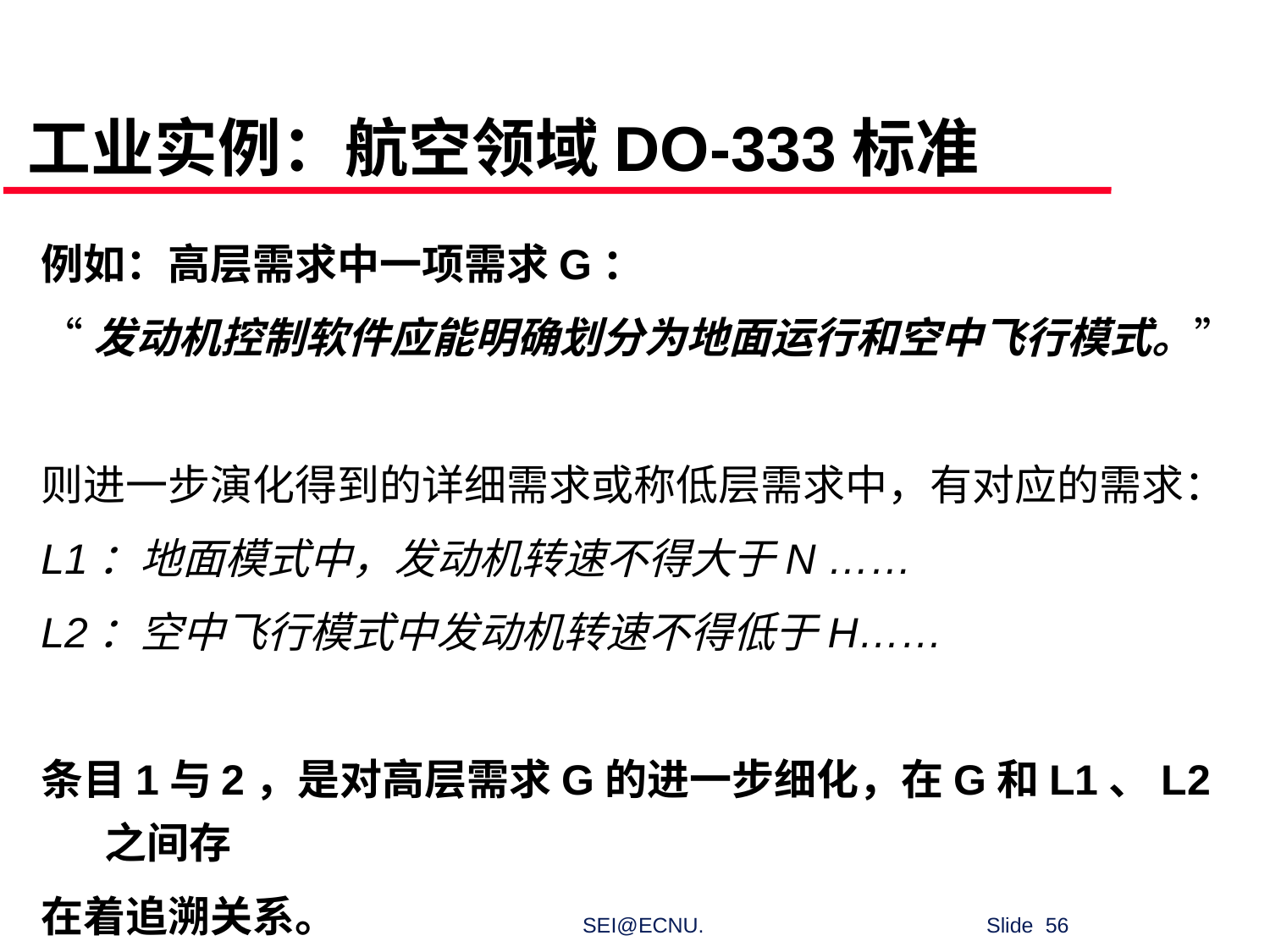

工业实例：航空领域DO-333标准
例如：高层需求中一项需求G：
“发动机控制软件应能明确划分为地面运行和空中飞行模式。”

则进一步演化得到的详细需求或称低层需求中，有对应的需求：
L1：地面模式中，发动机转速不得大于N ……
L2：空中飞行模式中发动机转速不得低于H……

条目1与2，是对高层需求G的进一步细化，在G和L1、L2之间存
在着追溯关系。